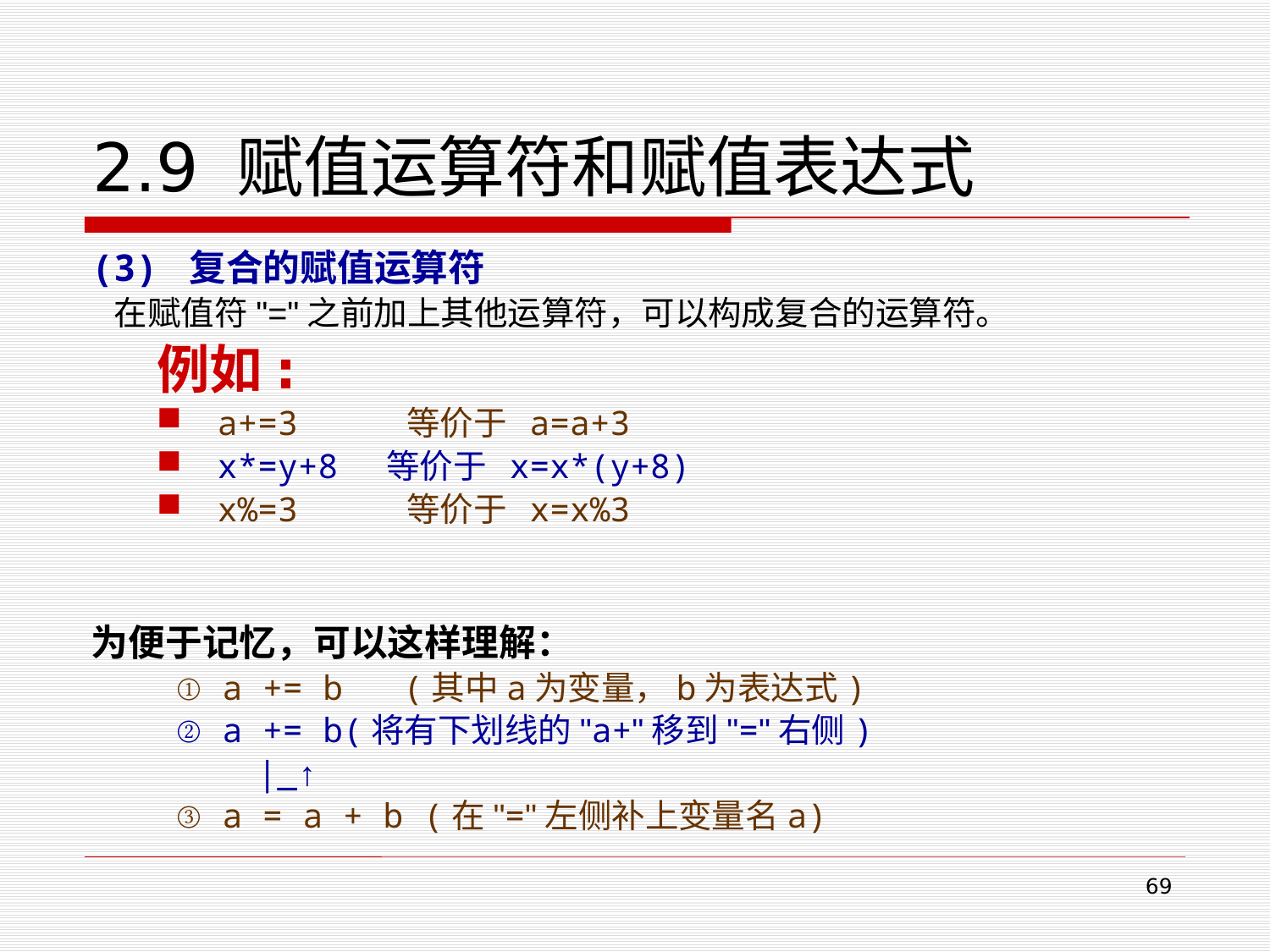

# 2.9 赋值运算符和赋值表达式
(3) 复合的赋值运算符
  在赋值符"="之前加上其他运算符，可以构成复合的运算符。
例如:
a+=3     等价于  a=a+3
x*=y+8  等价于  x=x*(y+8)
x%=3     等价于  x=x%3

为便于记忆，可以这样理解：
 ① a += b   (其中a为变量，b为表达式)
 ② a += b(将有下划线的"a+"移到"="右侧)
     |_↑
 ③ a = a + b (在"="左侧补上变量名a)
69